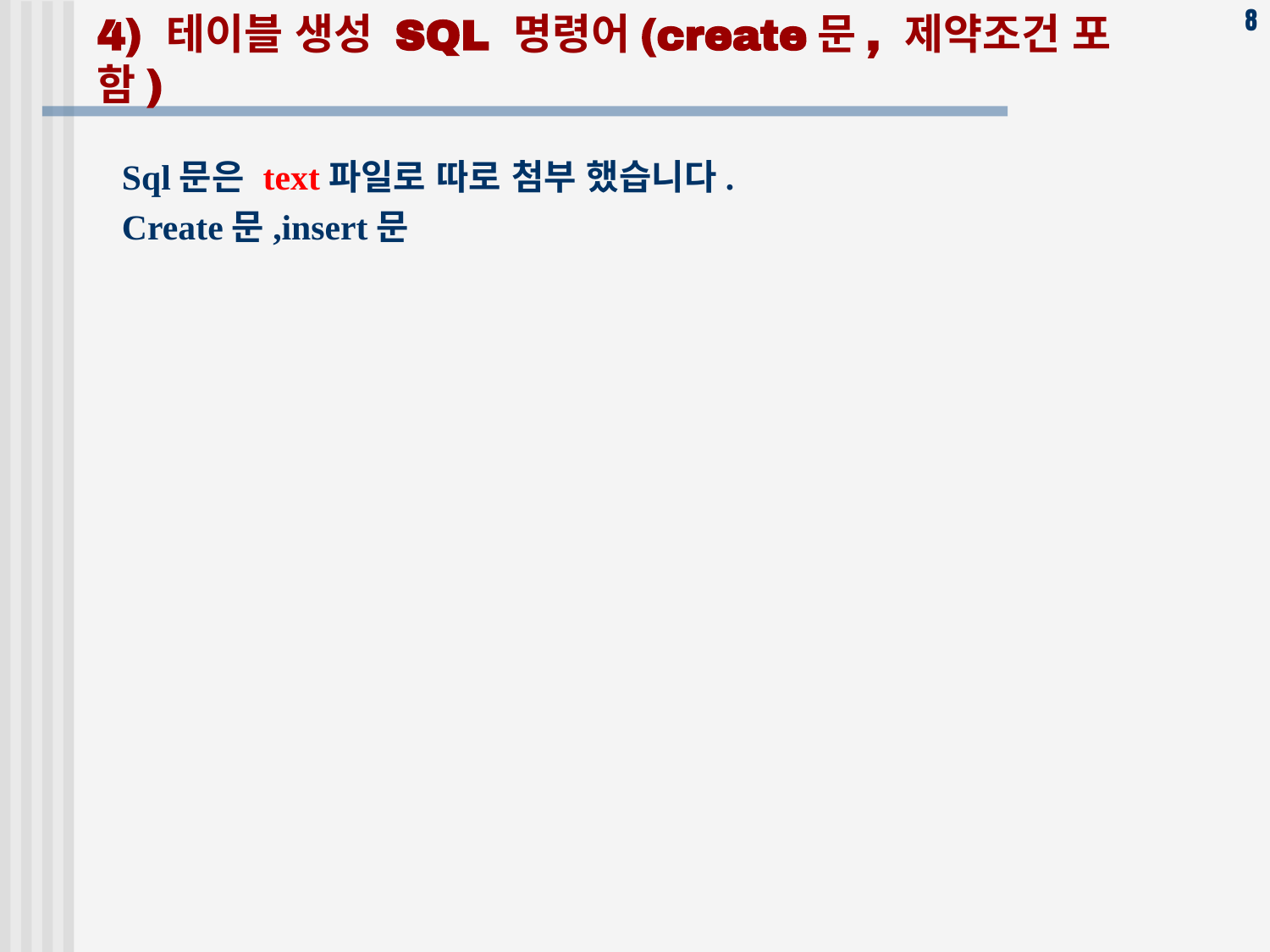

# 4) 테이블 생성 SQL 명령어(create문, 제약조건 포함)
Sql문은 text파일로 따로 첨부 했습니다.
Create문,insert문